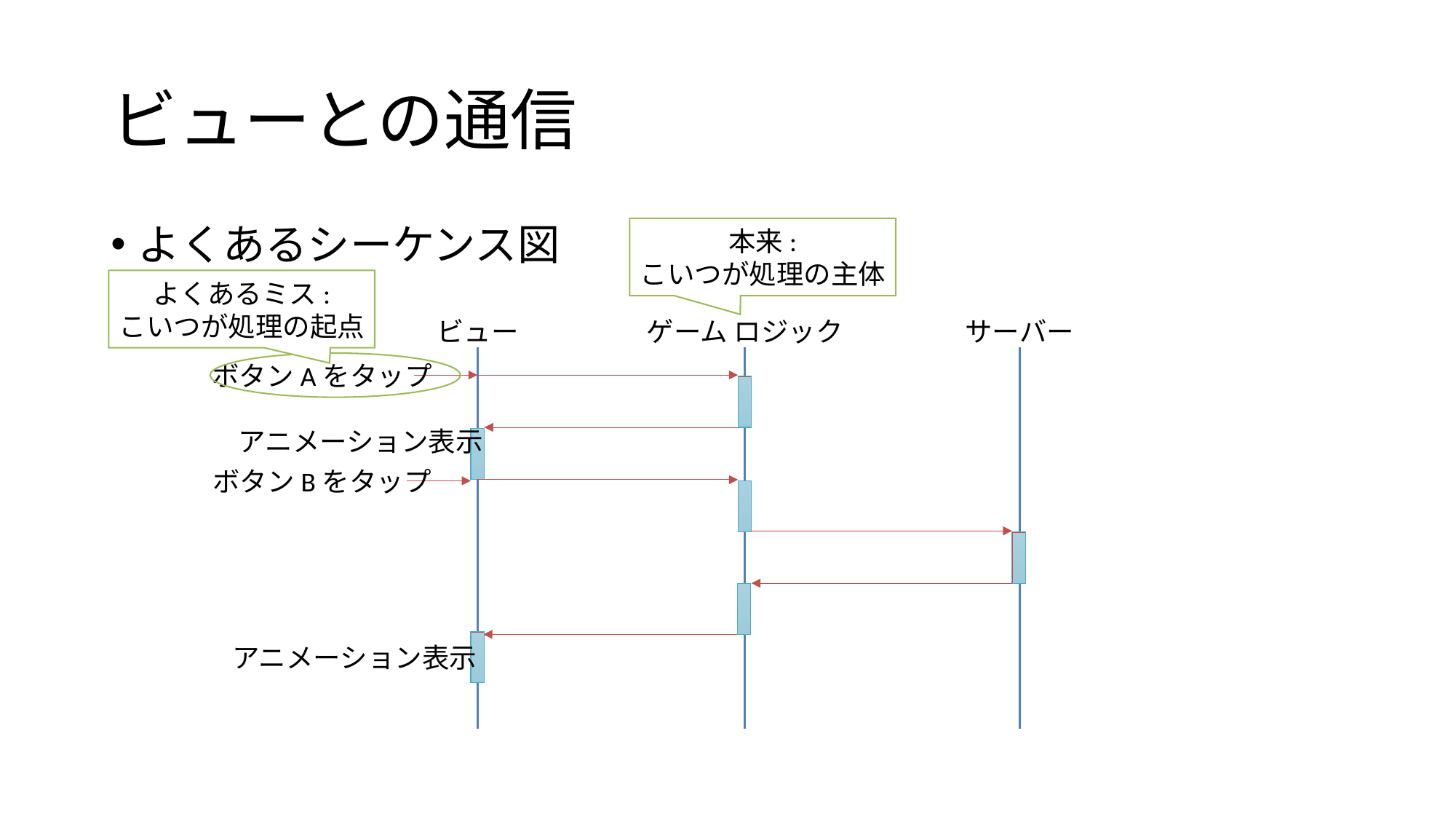

# ビューとの通信
よくあるシーケンス図
本来:
こいつが処理の主体
よくあるミス:
こいつが処理の起点
ビュー
ゲーム ロジック
サーバー

ボタンAをタップ

アニメーション表示

ボタンBをタップ

アニメーション表示